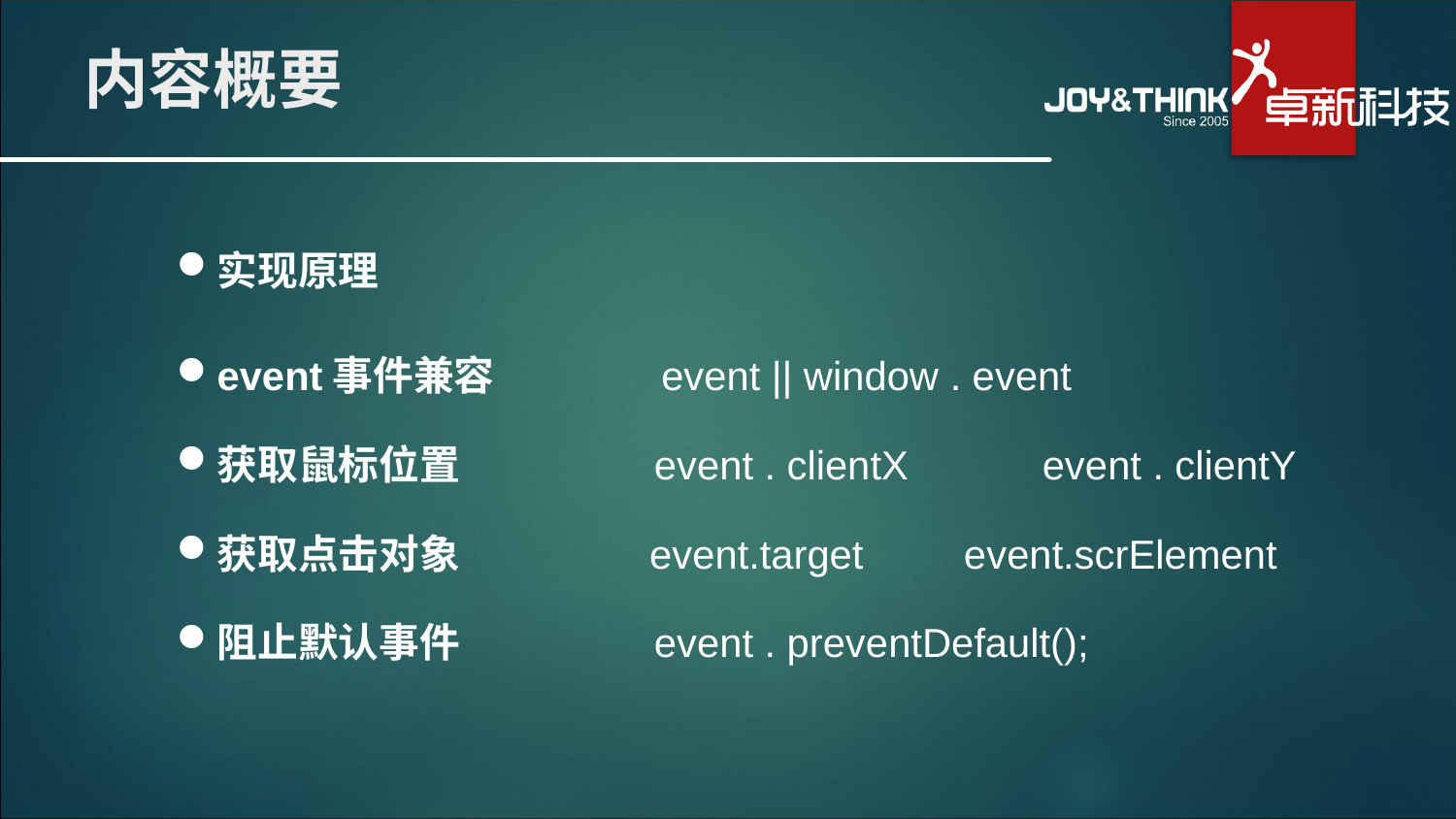

# 内容概要
实现原理
event事件兼容                 event || window . event
获取鼠标位置                    event . clientX            event . clientY
获取点击对象                    event.target         event.scrElement
阻止默认事件                    event . preventDefault();